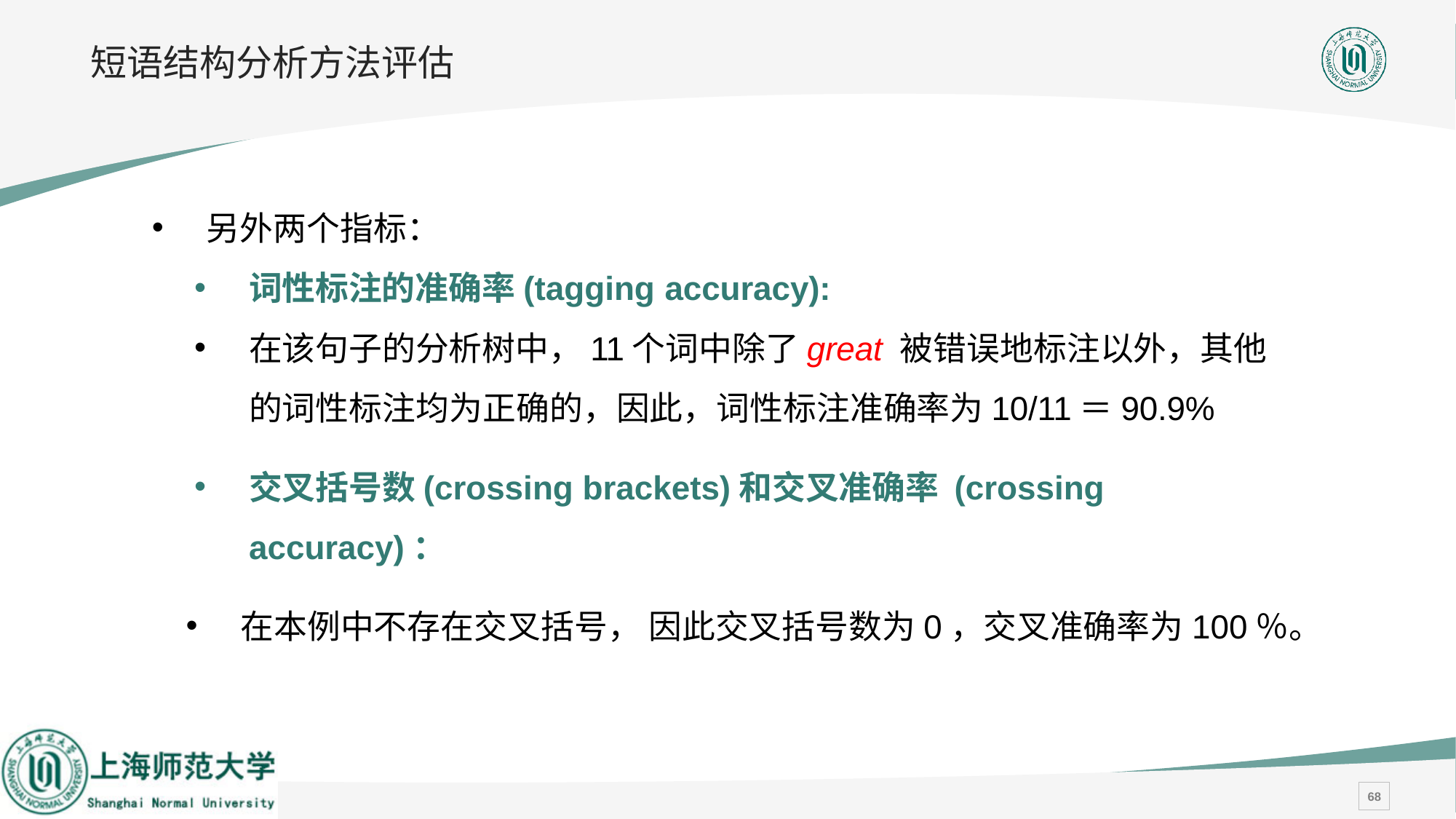

# 短语结构分析方法评估
另外两个指标：
词性标注的准确率(tagging accuracy):
在该句子的分析树中，11个词中除了great 被错误地标注以外，其他的词性标注均为正确的，因此，词性标注准确率为10/11＝90.9%
交叉括号数(crossing brackets)和交叉准确率 (crossing accuracy)：
在本例中不存在交叉括号， 因此交叉括号数为0，交叉准确率为100％。